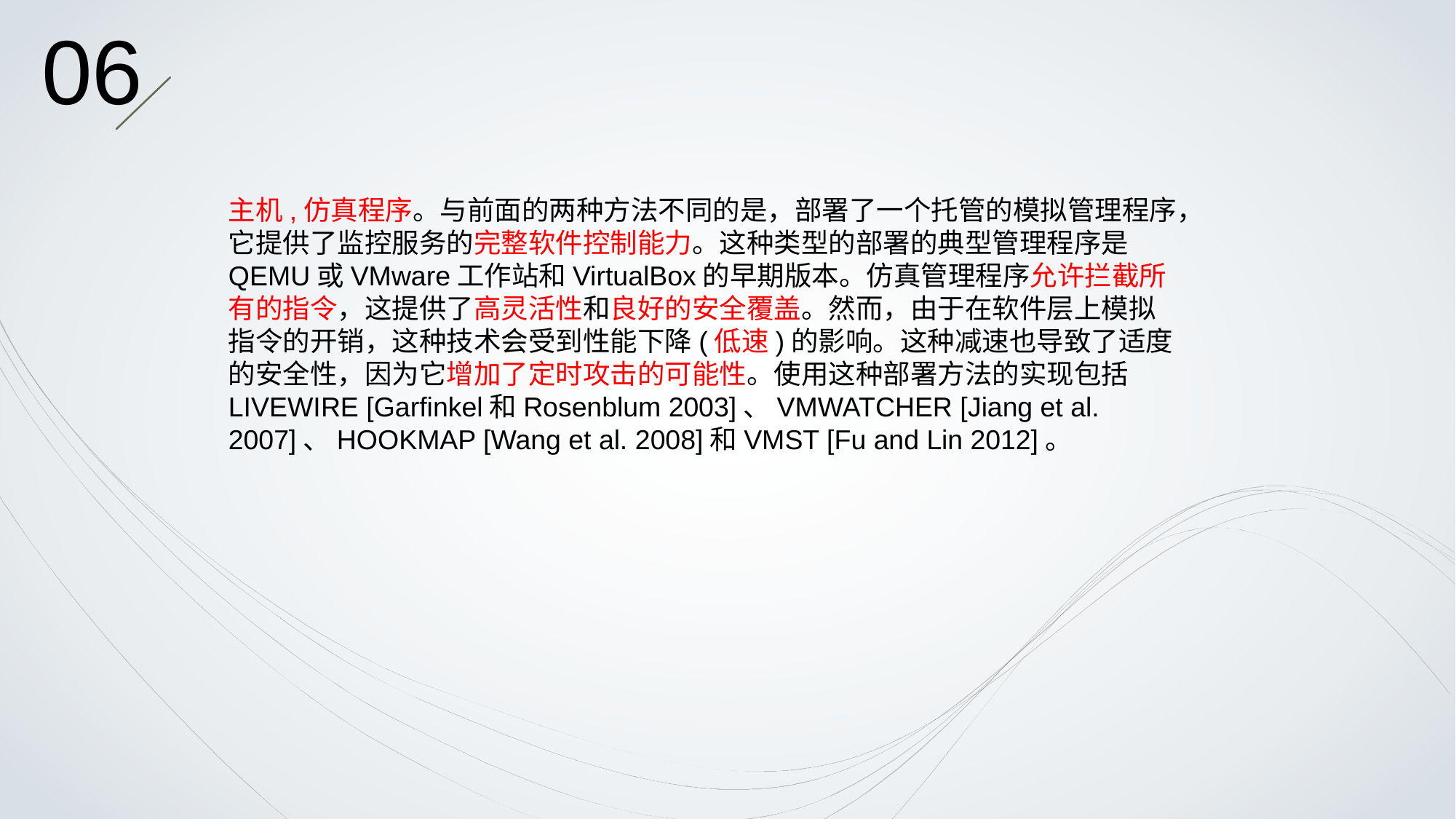

06
主机,仿真程序。与前面的两种方法不同的是，部署了一个托管的模拟管理程序，它提供了监控服务的完整软件控制能力。这种类型的部署的典型管理程序是QEMU或VMware工作站和VirtualBox的早期版本。仿真管理程序允许拦截所有的指令，这提供了高灵活性和良好的安全覆盖。然而，由于在软件层上模拟指令的开销，这种技术会受到性能下降(低速)的影响。这种减速也导致了适度的安全性，因为它增加了定时攻击的可能性。使用这种部署方法的实现包括LIVEWIRE [Garfinkel和Rosenblum 2003]、VMWATCHER [Jiang et al. 2007]、HOOKMAP [Wang et al. 2008]和VMST [Fu and Lin 2012]。